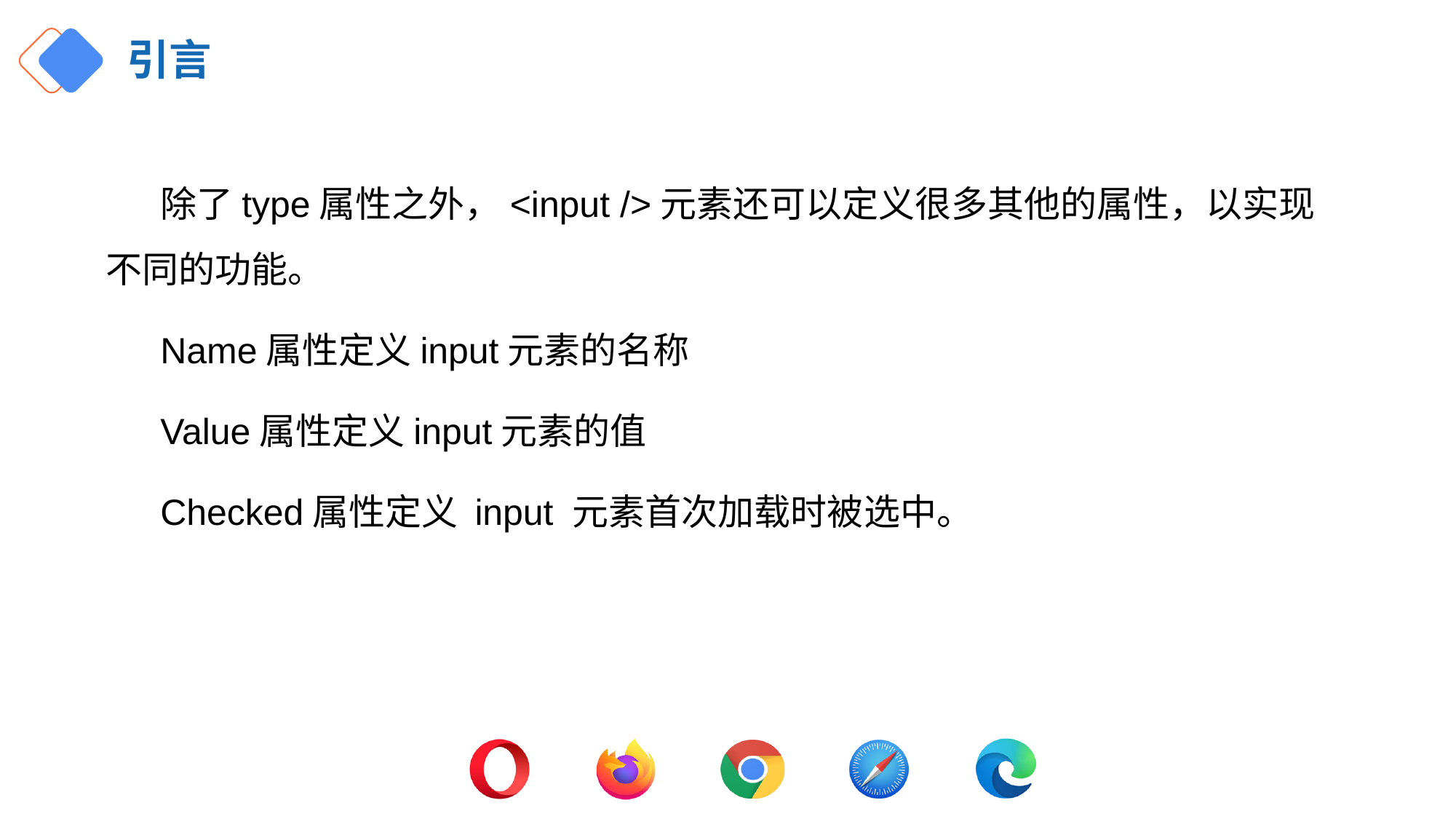

# 引言
除了type属性之外，<input />元素还可以定义很多其他的属性，以实现不同的功能。
Name属性定义input元素的名称
Value属性定义input元素的值
Checked属性定义 input 元素首次加载时被选中。